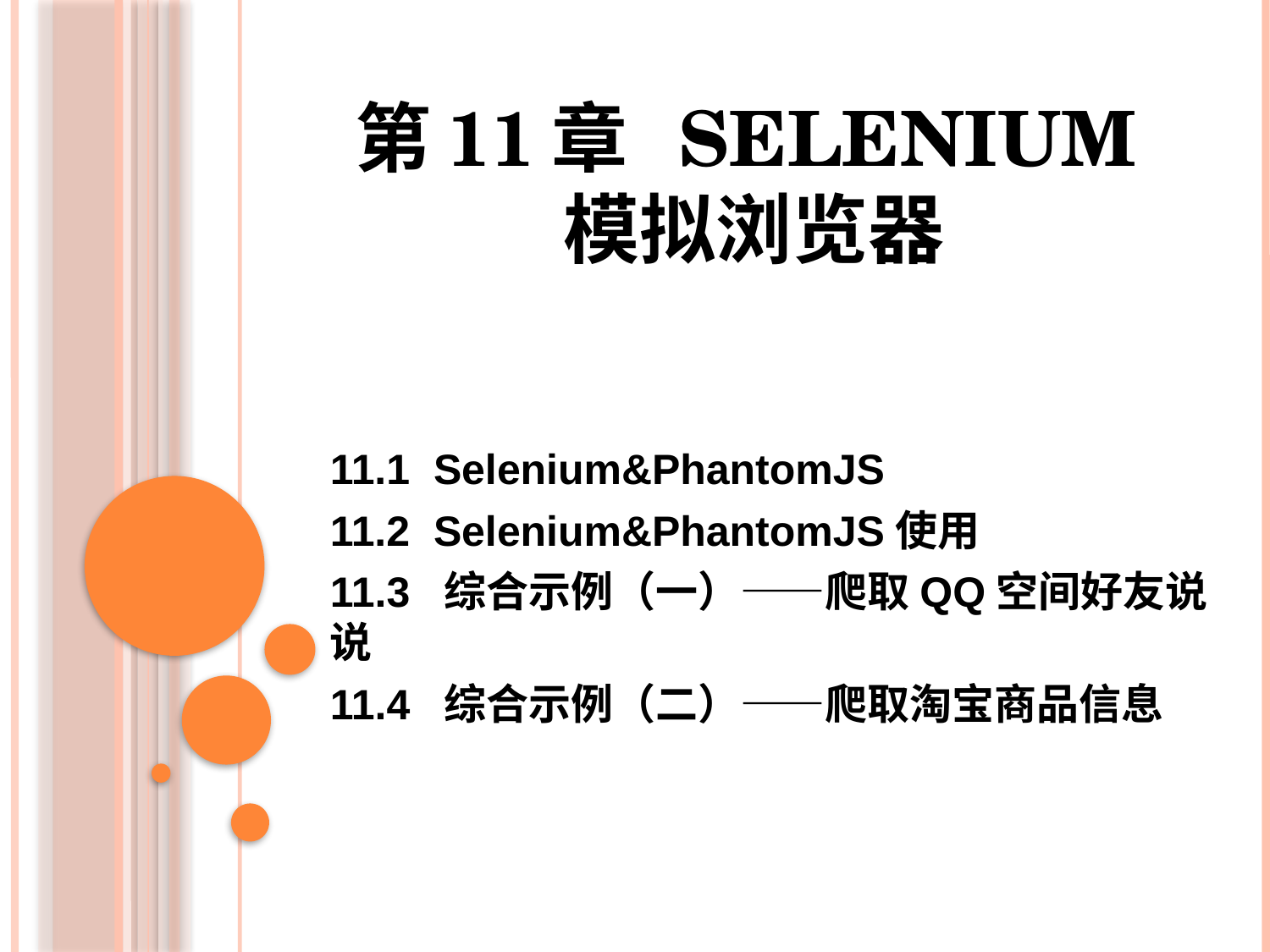

# 第11章  Selenium模拟浏览器
11.1  Selenium&PhantomJS
11.2  Selenium&PhantomJS使用
11.3  综合示例（一）——爬取QQ空间好友说说
11.4  综合示例（二）——爬取淘宝商品信息